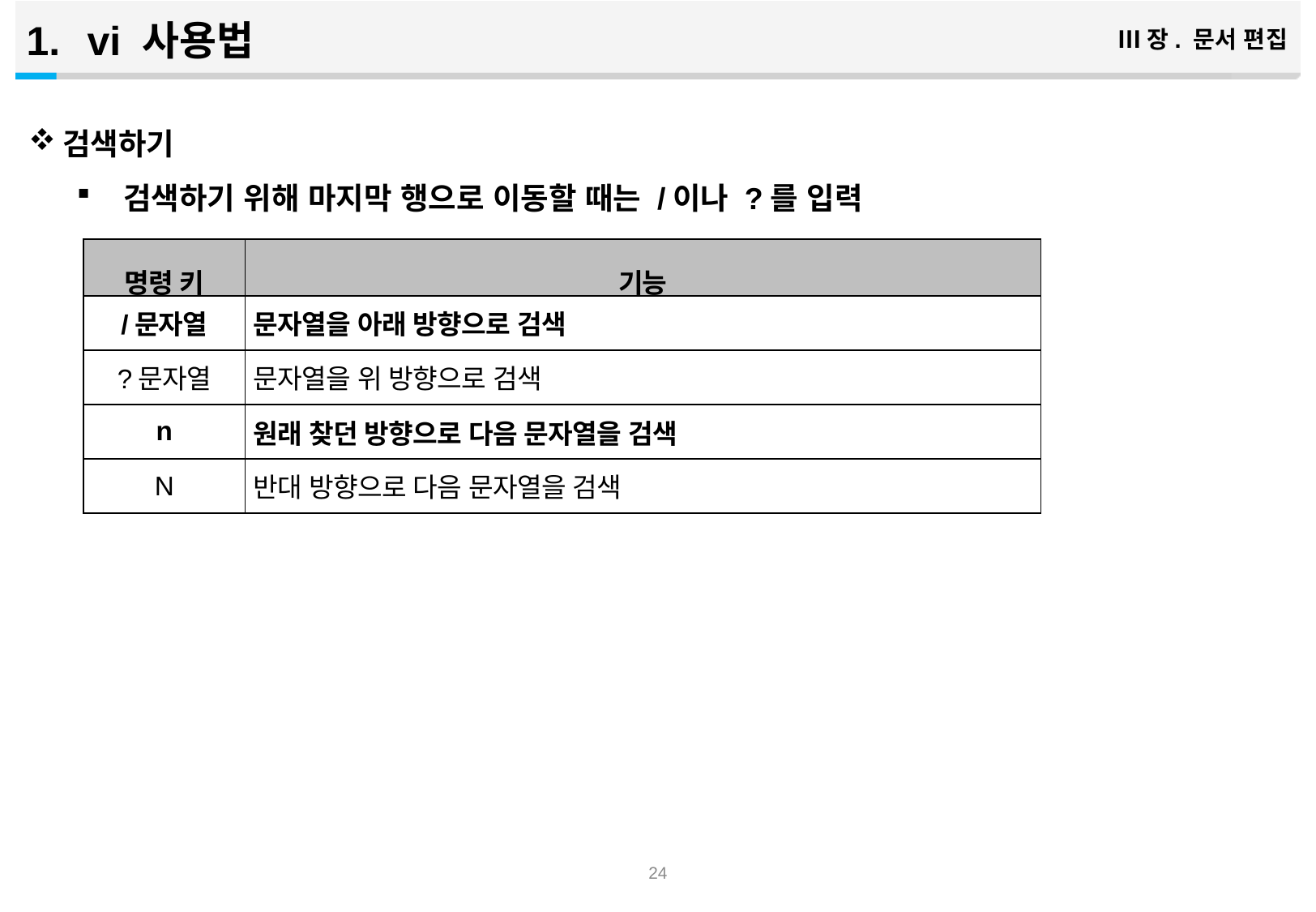

vi 사용법
Ⅲ장. 문서 편집
검색하기
검색하기 위해 마지막 행으로 이동할 때는 /이나 ?를 입력

| 명령 키 | 기능 |
| --- | --- |
| /문자열 | 문자열을 아래 방향으로 검색 |
| ?문자열 | 문자열을 위 방향으로 검색 |
| n | 원래 찾던 방향으로 다음 문자열을 검색 |
| N | 반대 방향으로 다음 문자열을 검색 |
24